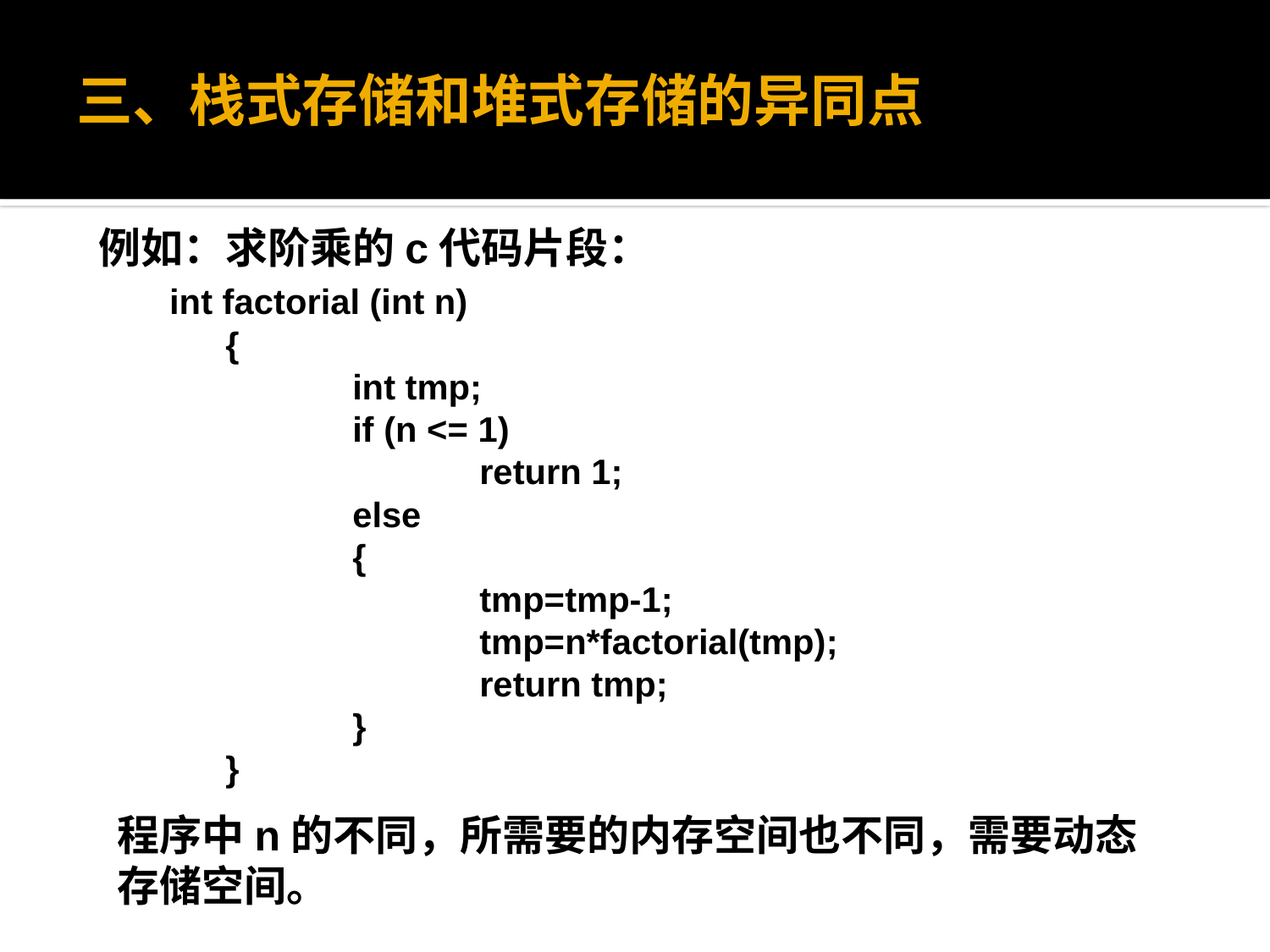

# 三、栈式存储和堆式存储的异同点
例如：求阶乘的c代码片段：
      int factorial (int n)
	{
		int tmp;
		if (n <= 1)
			return 1;
		else
		{
			tmp=tmp-1;
			tmp=n*factorial(tmp);
			return tmp;
		}
	}
程序中n的不同，所需要的内存空间也不同，需要动态存储空间。